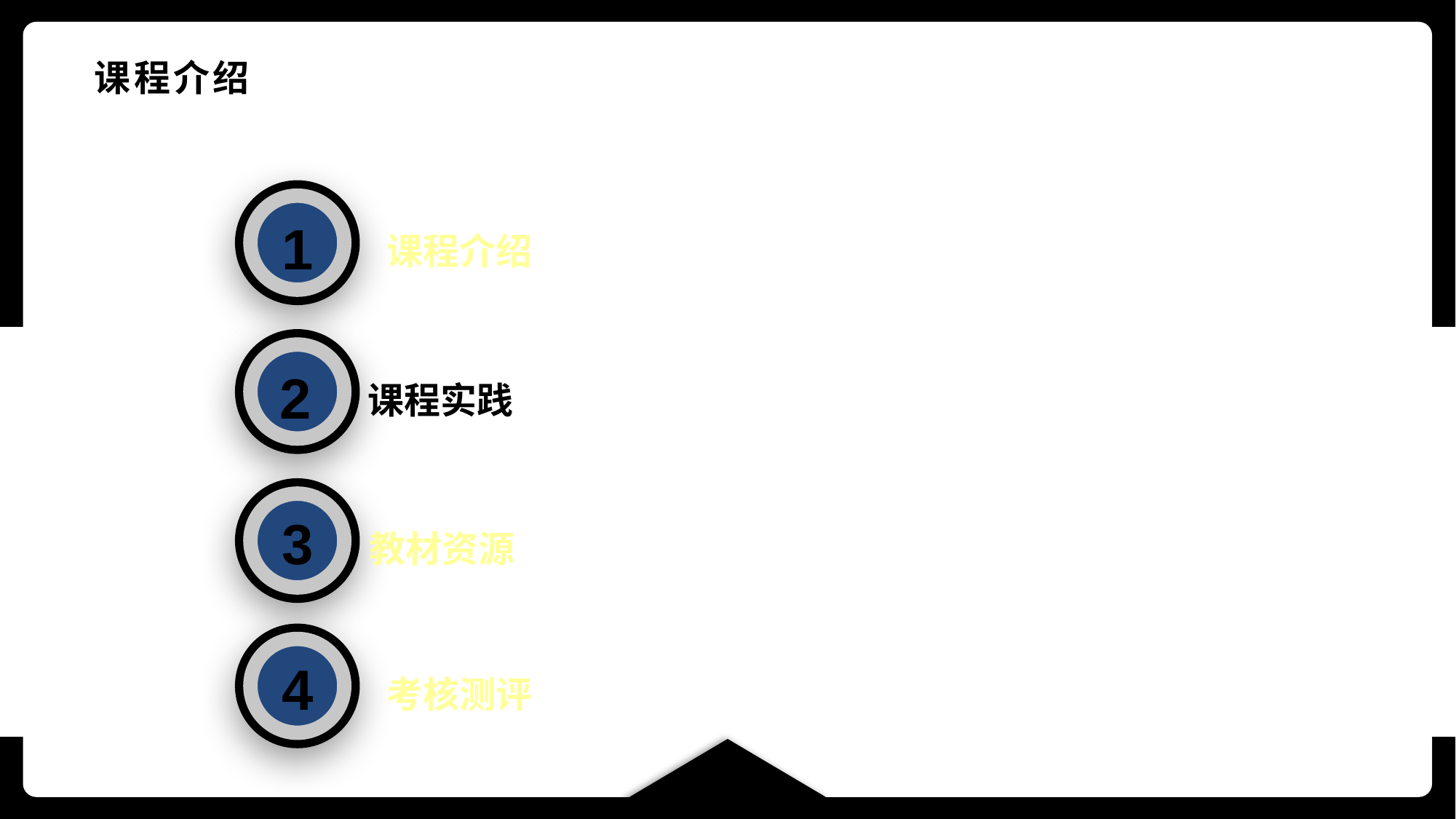

# 课程介绍

1

 课程介绍

2

课程实践

3

教材资源

4

 考核测评
21